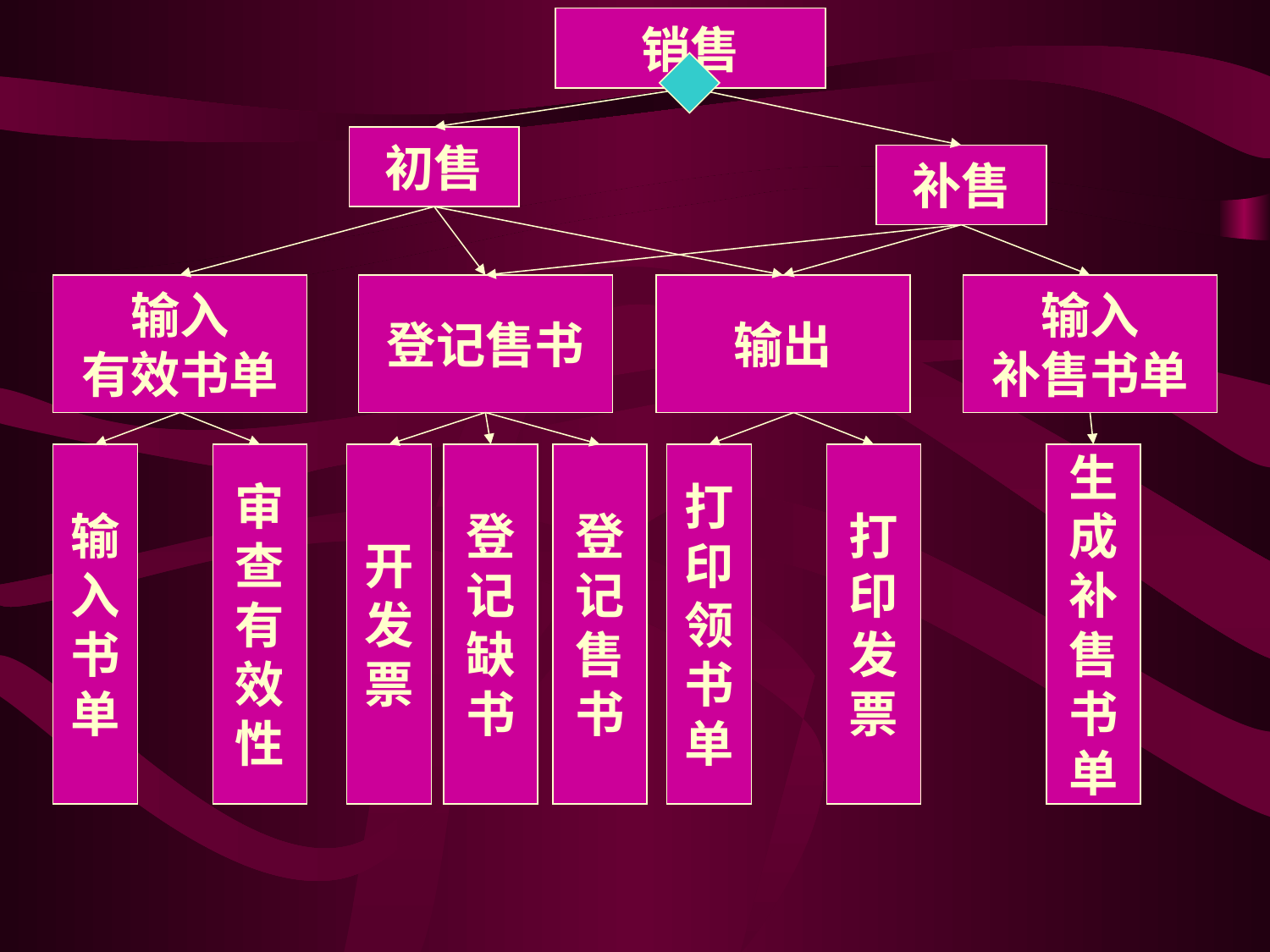

销售

初售
补售
输入
有效书单
登记售书
输出
输入
补售书单
输
入
书
单
审
查
有
效
性
开
发
票
登
记
缺
书
登
记
售
书
打
印
领
书
单
打
印
发
票
生
成
补
售
书
单

152